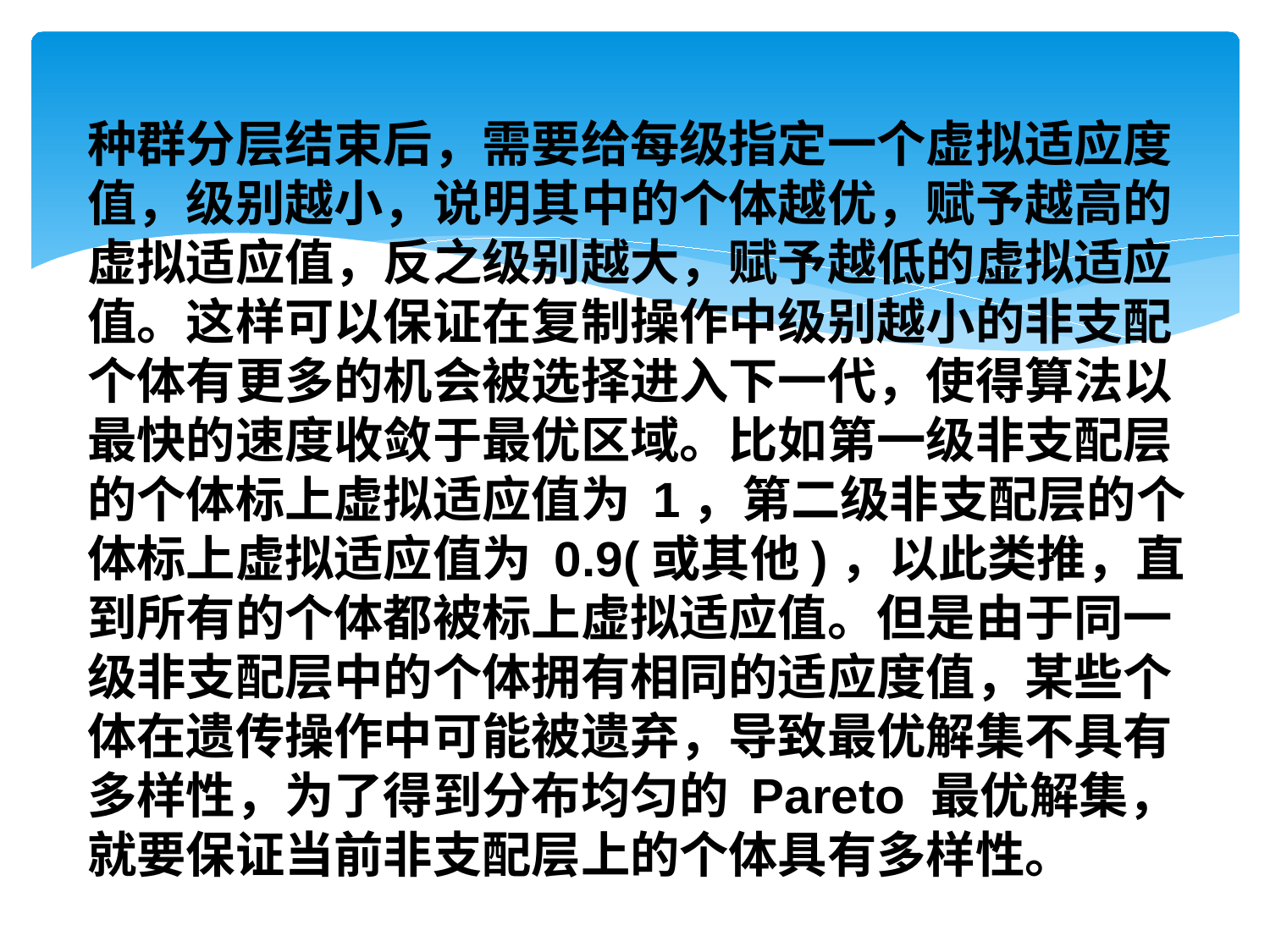

种群分层结束后，需要给每级指定一个虚拟适应度值，级别越小，说明其中的个体越优，赋予越高的虚拟适应值，反之级别越大，赋予越低的虚拟适应值。这样可以保证在复制操作中级别越小的非支配个体有更多的机会被选择进入下一代，使得算法以最快的速度收敛于最优区域。比如第一级非支配层的个体标上虚拟适应值为 1，第二级非支配层的个体标上虚拟适应值为 0.9(或其他)，以此类推，直到所有的个体都被标上虚拟适应值。但是由于同一级非支配层中的个体拥有相同的适应度值，某些个体在遗传操作中可能被遗弃，导致最优解集不具有多样性，为了得到分布均匀的 Pareto 最优解集，就要保证当前非支配层上的个体具有多样性。